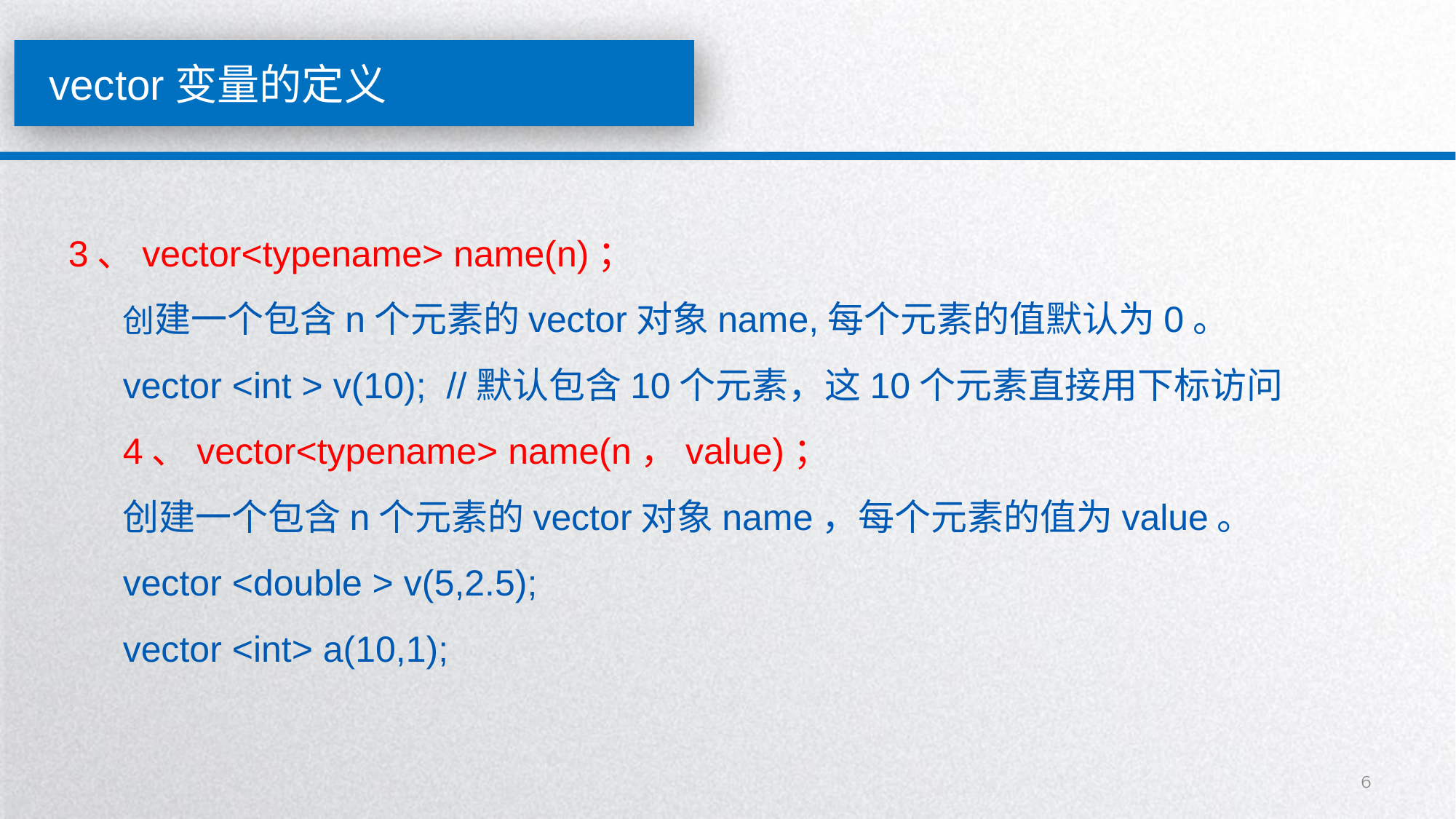

vector变量的定义
3、vector<typename> name(n)；
创建一个包含n个元素的vector对象name,每个元素的值默认为0。
vector <int > v(10);  //默认包含10个元素，这10个元素直接用下标访问
4、vector<typename> name(n，value)；
创建一个包含n个元素的vector对象name，每个元素的值为value。
vector <double > v(5,2.5);
vector <int> a(10,1);
6